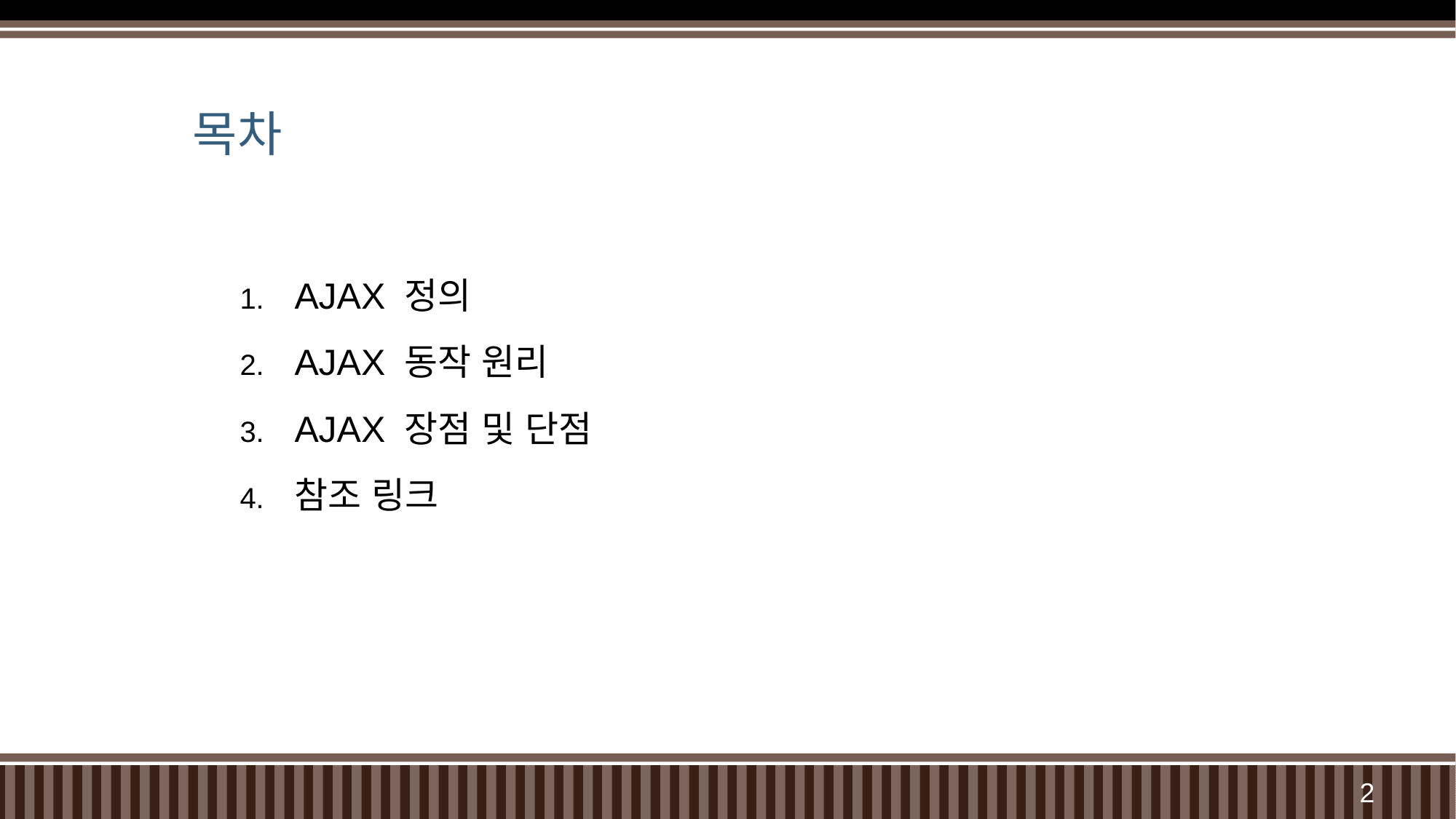

# 목차
AJAX 정의
AJAX 동작 원리
AJAX 장점 및 단점
참조 링크
2